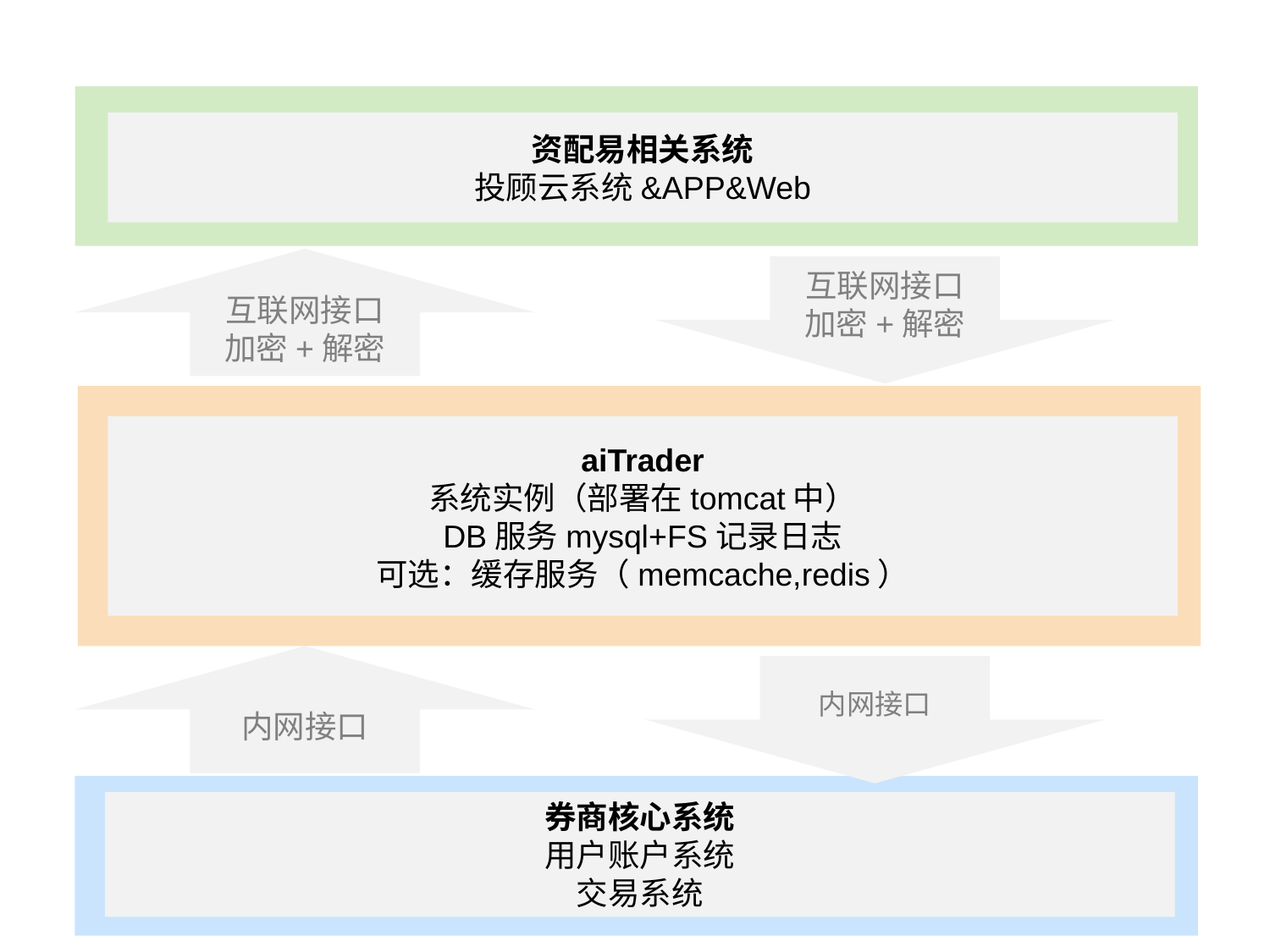

资配易相关系统
投顾云系统&APP&Web
互联网接口
加密+解密
互联网接口
加密+解密

aiTrader
系统实例（部署在tomcat中）
DB服务mysql+FS记录日志
可选：缓存服务（memcache,redis）
内网接口
内网接口

券商核心系统
用户账户系统
交易系统